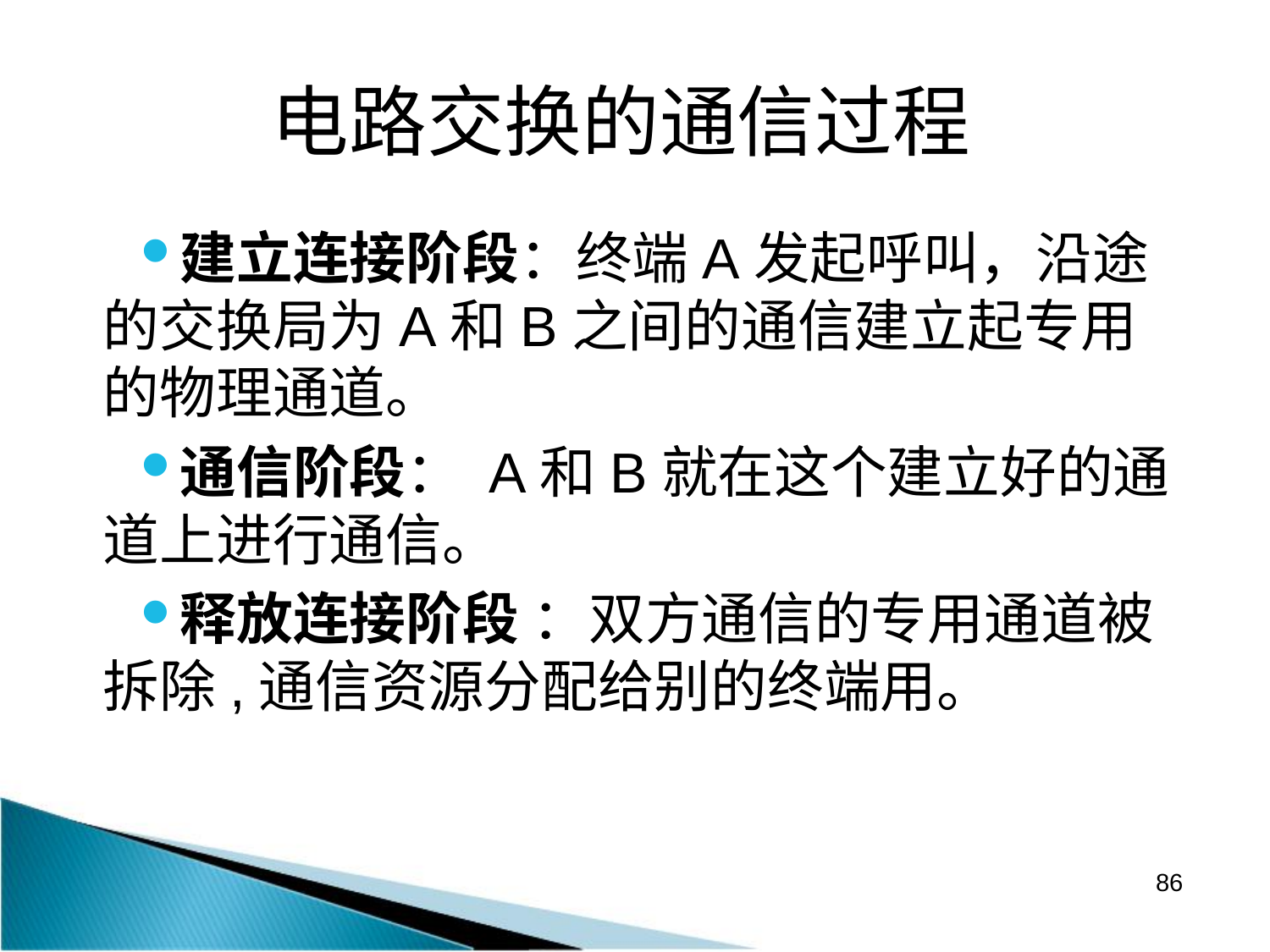

# 电路交换的通信过程
建立连接阶段：终端A发起呼叫，沿途的交换局为A和B之间的通信建立起专用的物理通道。
通信阶段： A和B就在这个建立好的通道上进行通信。
释放连接阶段 ：双方通信的专用通道被拆除,通信资源分配给别的终端用。
86